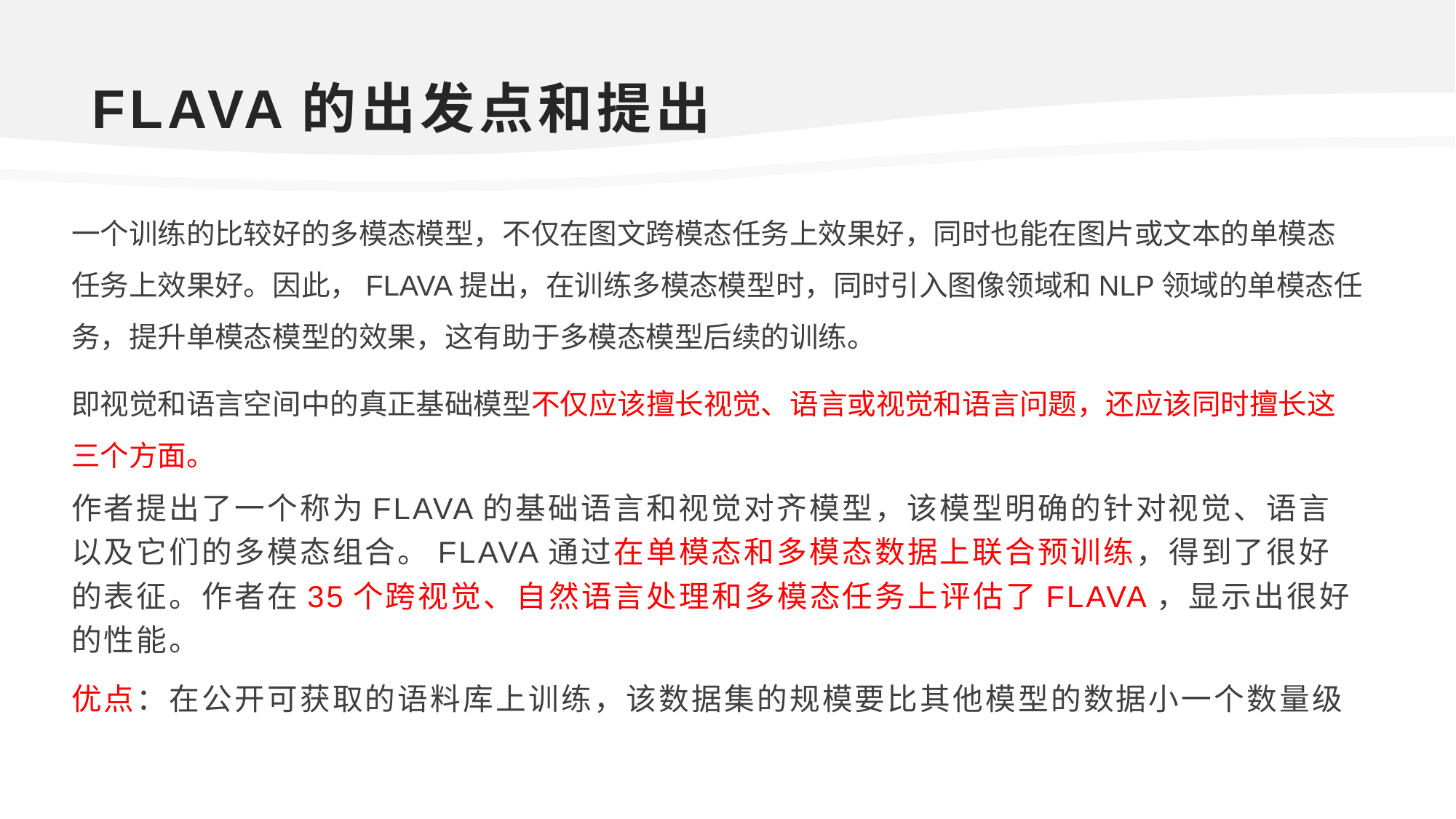

FLAVA的出发点和提出

一个训练的比较好的多模态模型，不仅在图文跨模态任务上效果好，同时也能在图片或文本的单模态任务上效果好。因此，FLAVA提出，在训练多模态模型时，同时引入图像领域和NLP领域的单模态任务，提升单模态模型的效果，这有助于多模态模型后续的训练。
即视觉和语言空间中的真正基础模型不仅应该擅长视觉、语言或视觉和语言问题，还应该同时擅长这三个方面。
作者提出了一个称为FLAVA的基础语言和视觉对齐模型，该模型明确的针对视觉、语言以及它们的多模态组合。FLAVA通过在单模态和多模态数据上联合预训练，得到了很好的表征。作者在35个跨视觉、自然语言处理和多模态任务上评估了FLAVA，显示出很好的性能。
优点：在公开可获取的语料库上训练，该数据集的规模要比其他模型的数据小一个数量级